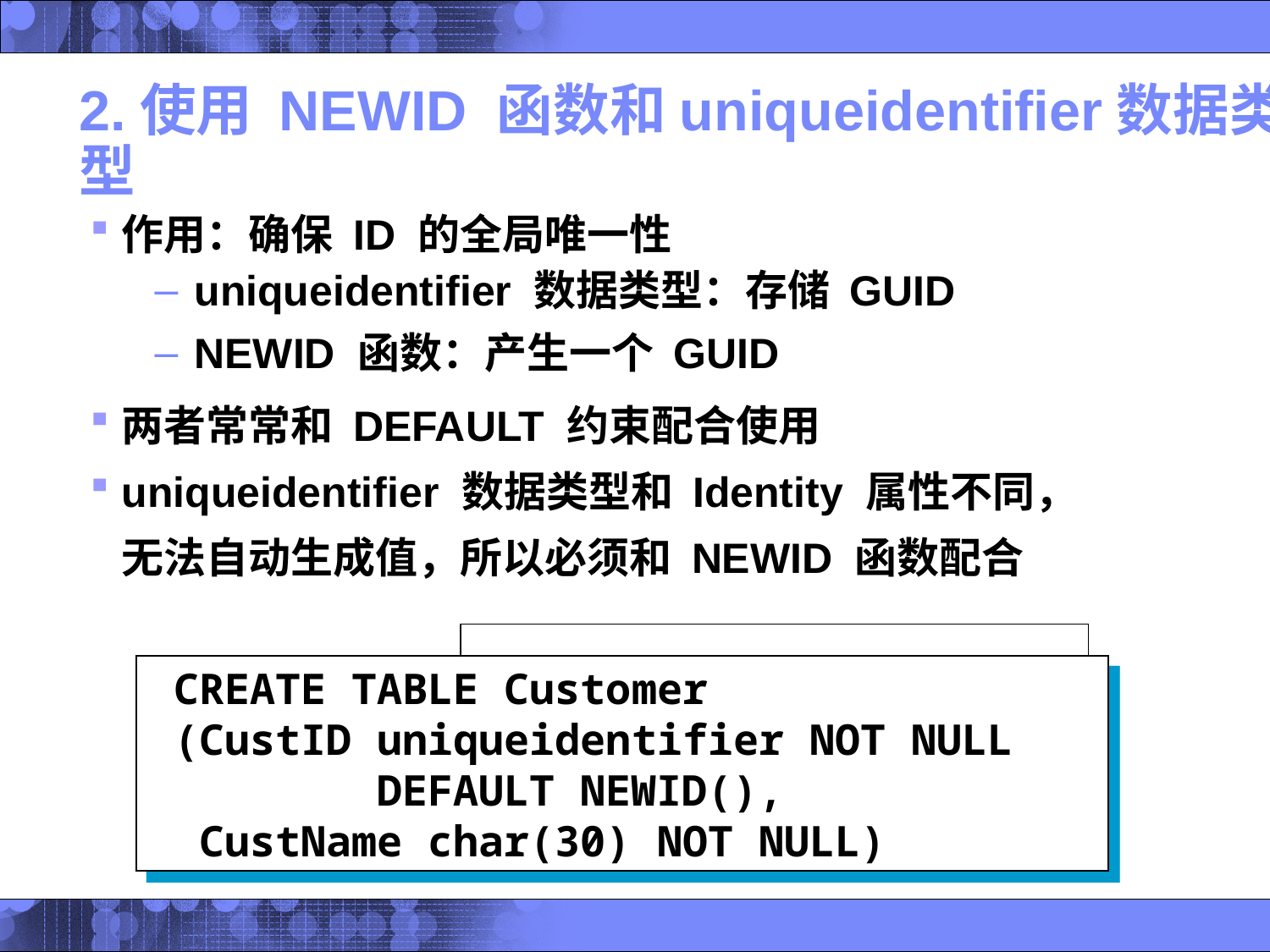

# 2.使用 NEWID 函数和uniqueidentifier数据类型
作用：确保 ID 的全局唯一性
uniqueidentifier 数据类型：存储 GUID
NEWID 函数：产生一个 GUID
两者常常和 DEFAULT 约束配合使用
uniqueidentifier 数据类型和 Identity 属性不同，无法自动生成值，所以必须和 NEWID 函数配合

 CREATE TABLE Customer
 (CustID uniqueidentifier NOT NULL
         DEFAULT NEWID(),
  CustName char(30) NOT NULL)